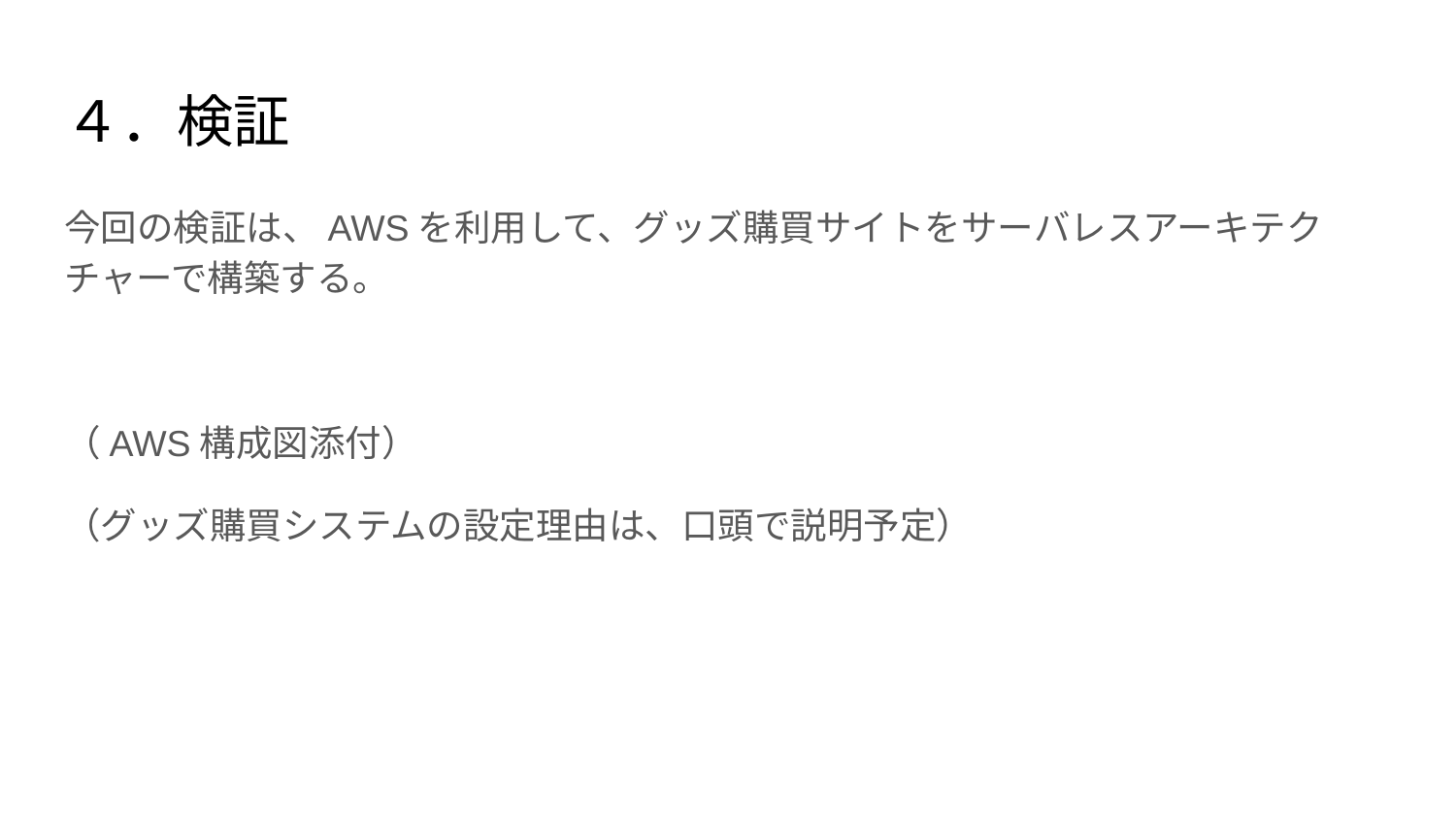

# ４．検証
今回の検証は、AWSを利用して、グッズ購買サイトをサーバレスアーキテクチャーで構築する。

（AWS構成図添付）
（グッズ購買システムの設定理由は、口頭で説明予定）